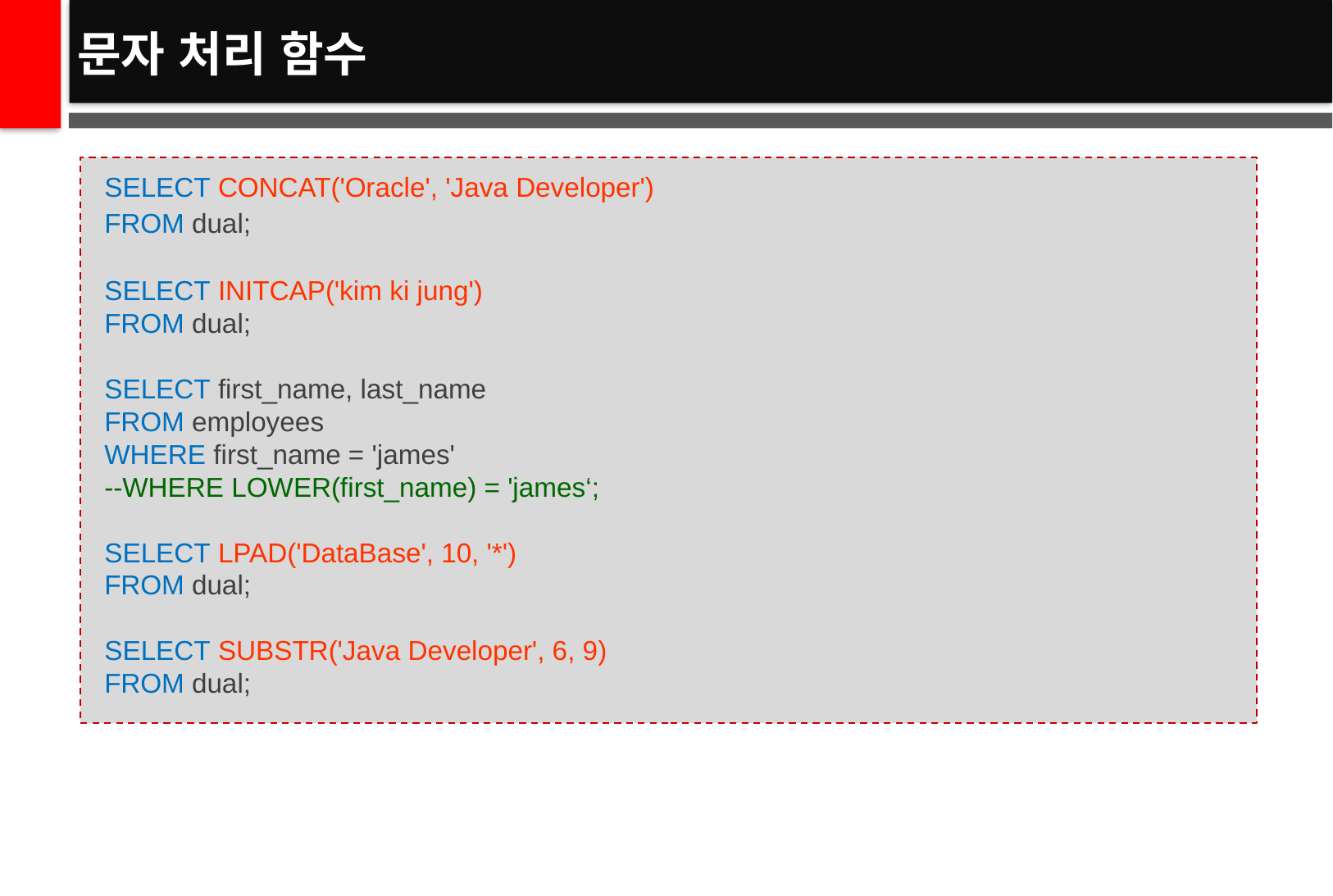

# 문자 처리 함수
SELECT CONCAT('Oracle', 'Java Developer')
FROM dual;

SELECT INITCAP('kim ki jung')
FROM dual;

SELECT first_name, last_name
FROM employees
WHERE first_name = 'james'
--WHERE LOWER(first_name) = 'james‘;

SELECT LPAD('DataBase', 10, '*')
FROM dual;

SELECT SUBSTR('Java Developer', 6, 9)
FROM dual;